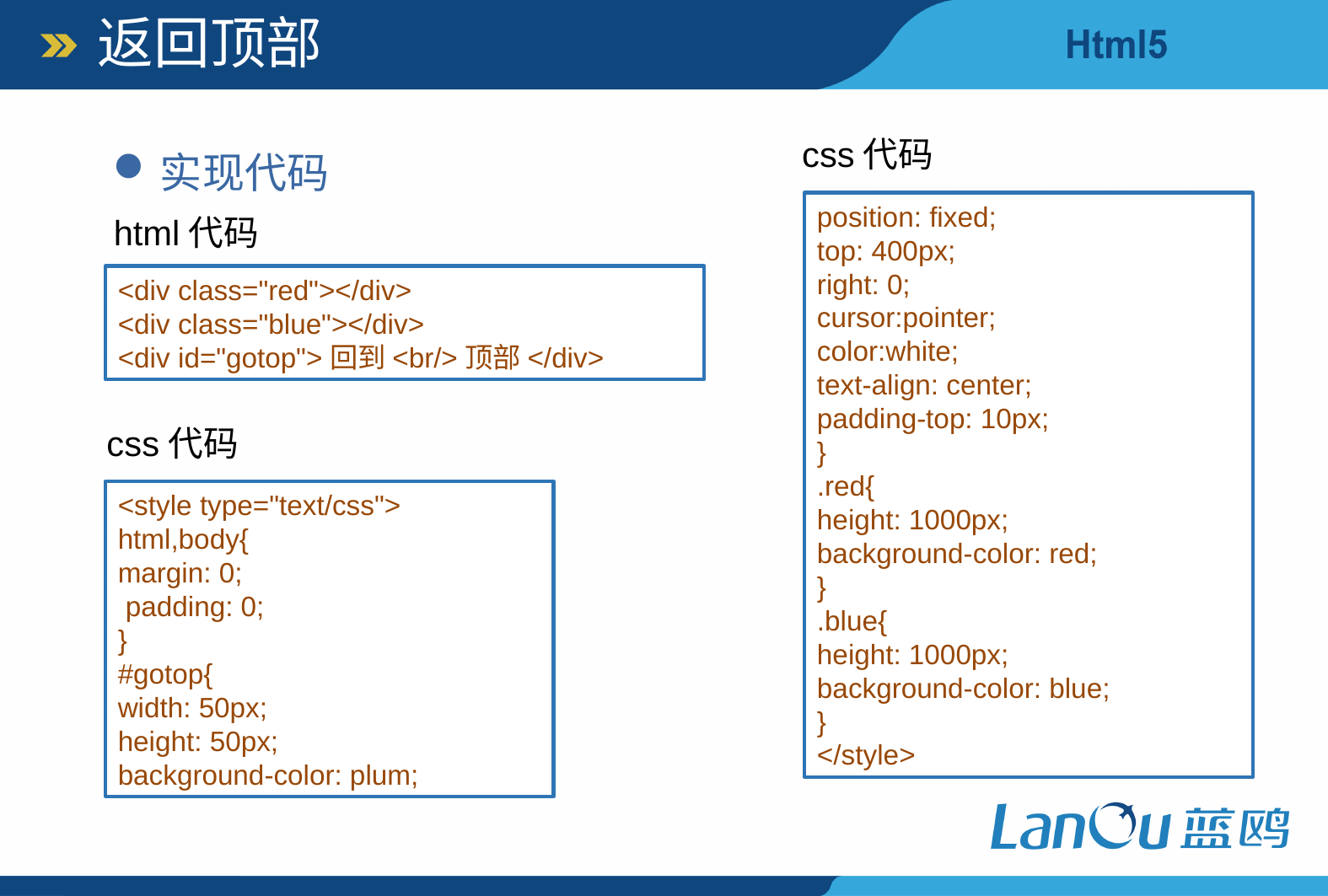

返回顶部
css代码
实现代码
position: fixed;
top: 400px;
right: 0;
cursor:pointer;
color:white;
text-align: center;
padding-top: 10px;
}
.red{
height: 1000px;
background-color: red;
}
.blue{
height: 1000px;
background-color: blue;
}
</style>
html代码
<div class="red"></div>
<div class="blue"></div>
<div id="gotop">回到<br/>顶部</div>
css代码
<style type="text/css">
html,body{
margin: 0;
 padding: 0;
}
#gotop{
width: 50px;
height: 50px;
background-color: plum;